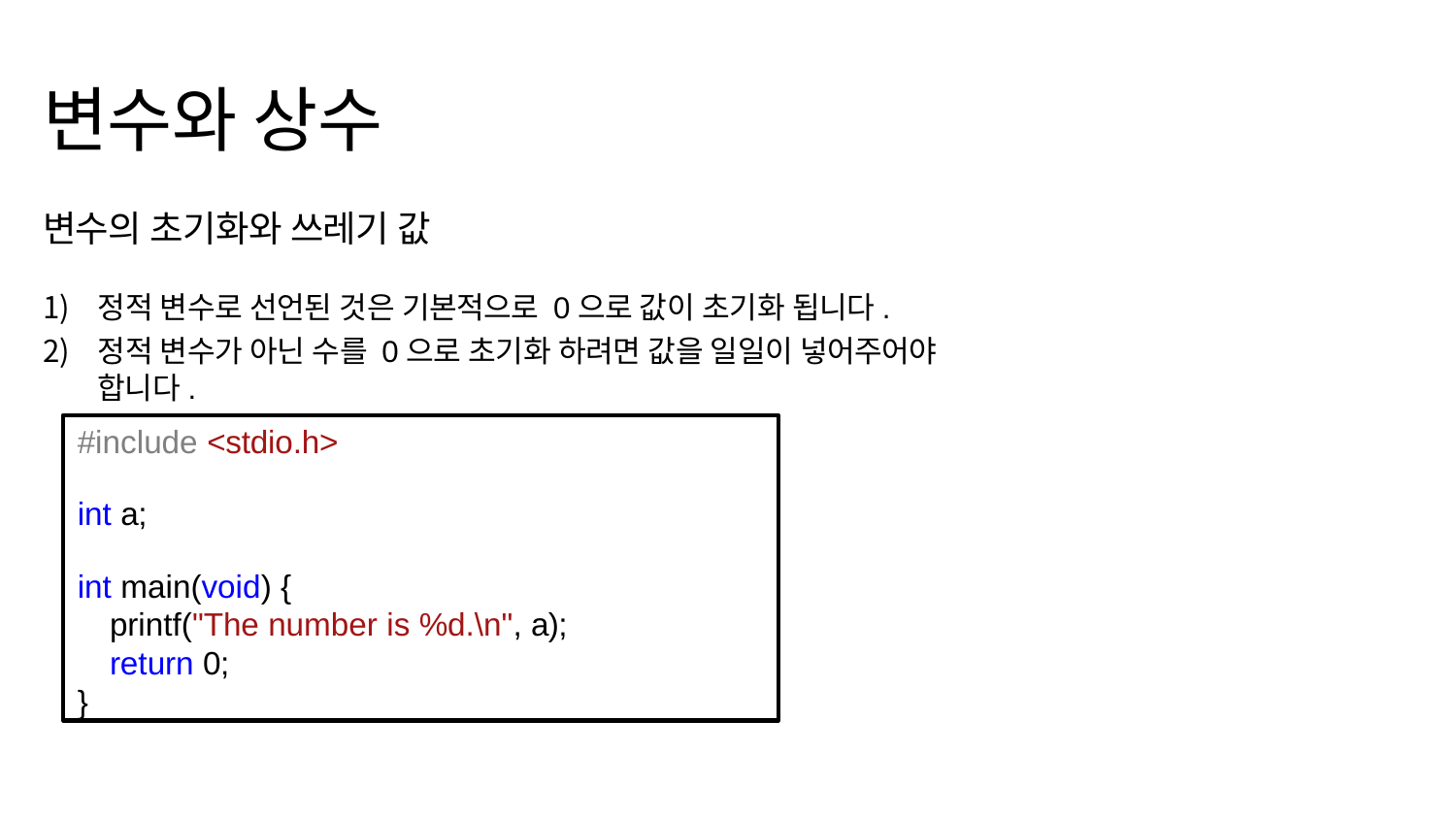

# 변수와 상수
변수의 초기화와 쓰레기 값

정적 변수로 선언된 것은 기본적으로 0으로 값이 초기화 됩니다.
정적 변수가 아닌 수를 0으로 초기화 하려면 값을 일일이 넣어주어야 합니다.
#include <stdio.h>

int a;

int main(void) {
printf("The number is %d.\n", a);
return 0;
}